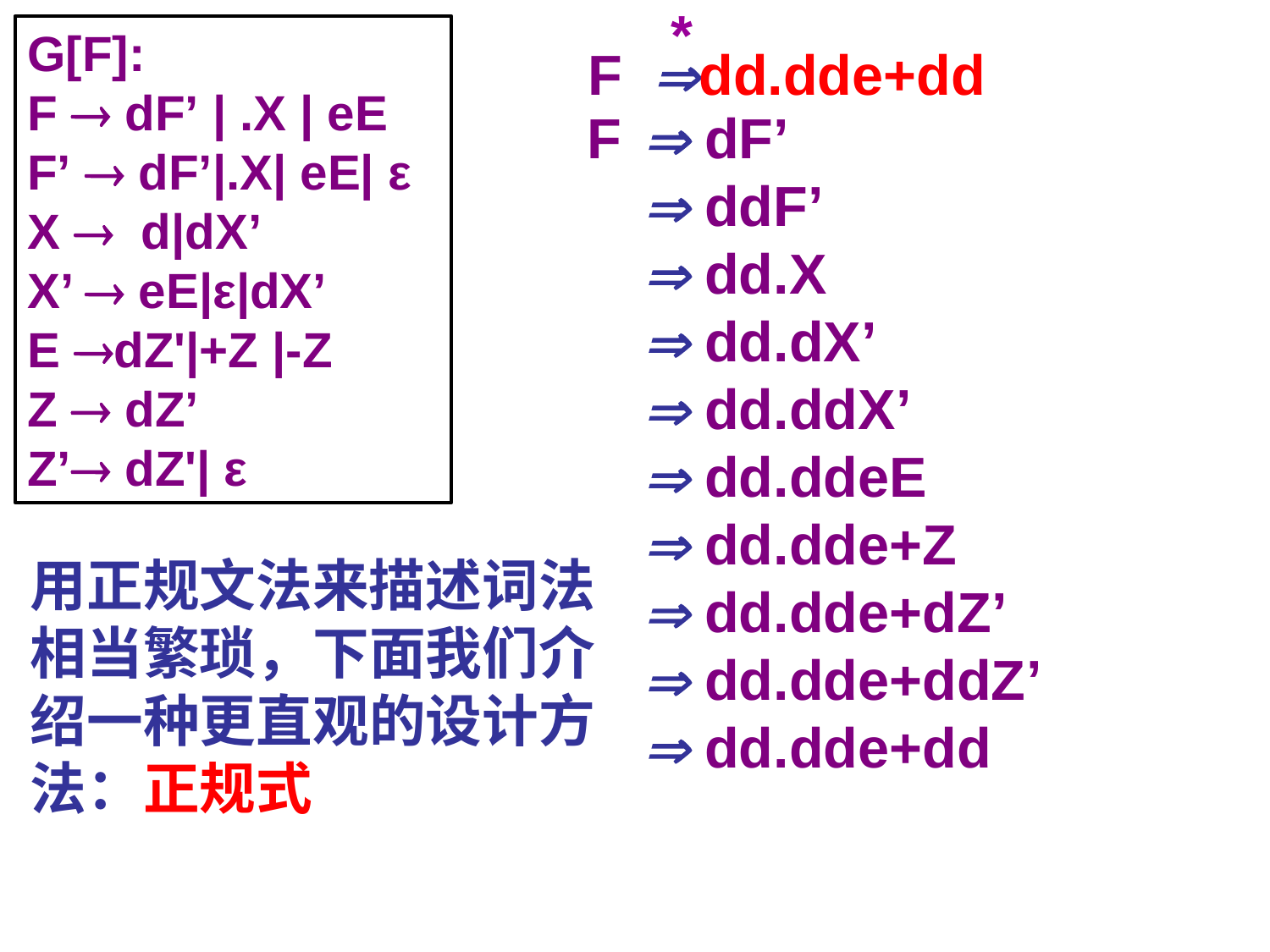

*
G[F]:
F → dF’ | .X | eE
F’ → dF’|.X| eE| ε
X →  d|dX’
X’ → eE|ε|dX’
E →dZ'|+Z |-Z
Z → dZ’
Z’→ dZ'| ε
F  ⇒dd.dde+dd
F
⇒ dF’
⇒ ddF’
⇒ dd.X
⇒ dd.dX’
⇒ dd.ddX’
⇒ dd.ddeE
⇒ dd.dde+Z
⇒ dd.dde+dZ’
⇒ dd.dde+ddZ’
⇒ dd.dde+dd
用正规文法来描述词法相当繁琐，下面我们介绍一种更直观的设计方法：正规式